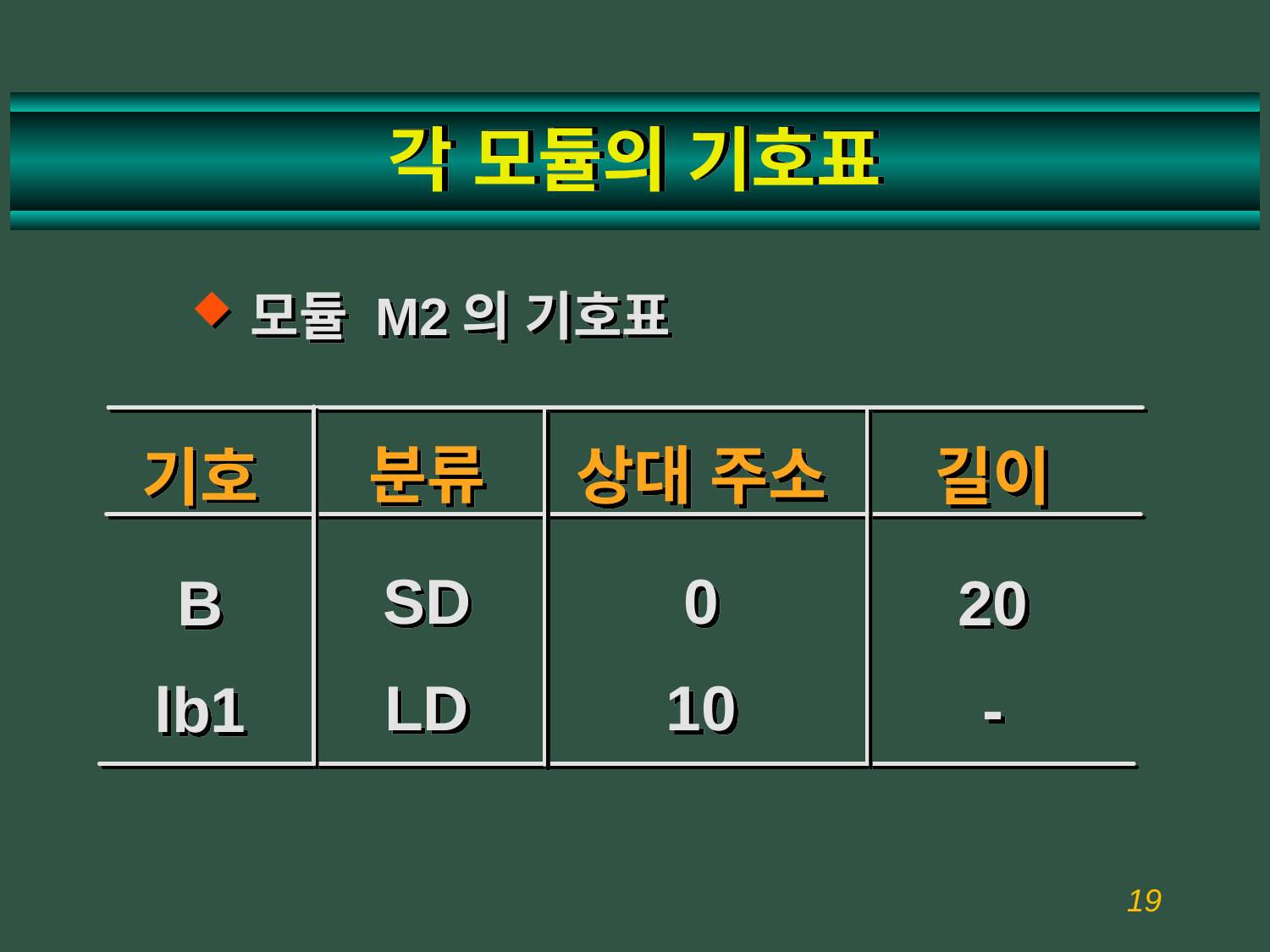

# 각 모듈의 기호표
모듈 M2의 기호표
분류
SD
LD
상대 주소
0
10
길이
20
-
기호
B
lb1

19